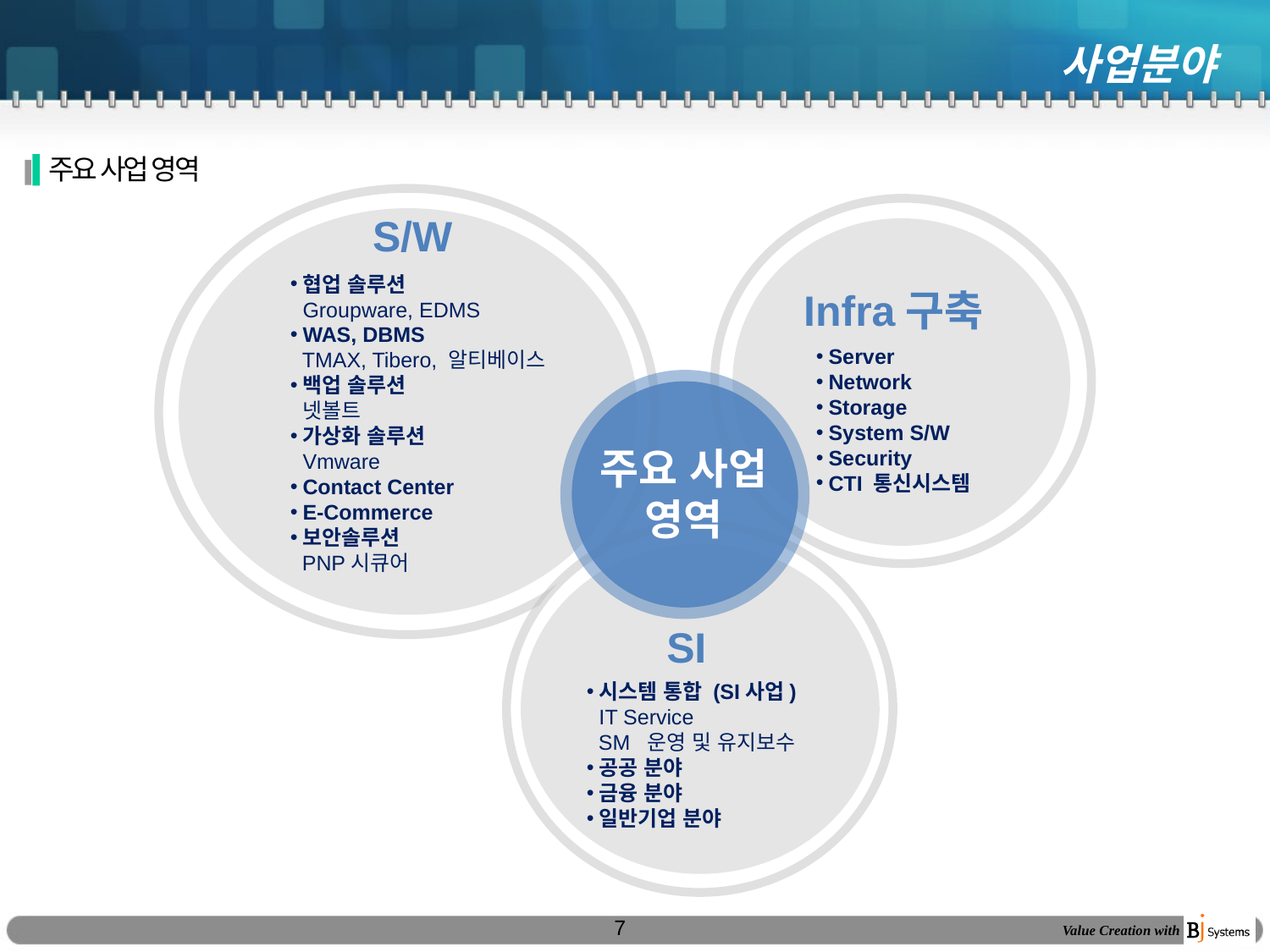

사업분야
주요 사업 영역

협업 솔루션
Groupware, EDMS
WAS, DBMS
  TMAX, Tibero, 알티베이스
백업 솔루션
넷볼트
가상화 솔루션
Vmware
Contact Center
E-Commerce
보안솔루션
  PNP시큐어

주요 사업
영역

시스템 통합 (SI사업)
IT Service
  SM  운영 및 유지보수
공공 분야
금융 분야
일반기업 분야
S/W
Infra구축
Server
Network
Storage
System S/W
Security
CTI 통신시스템
SI